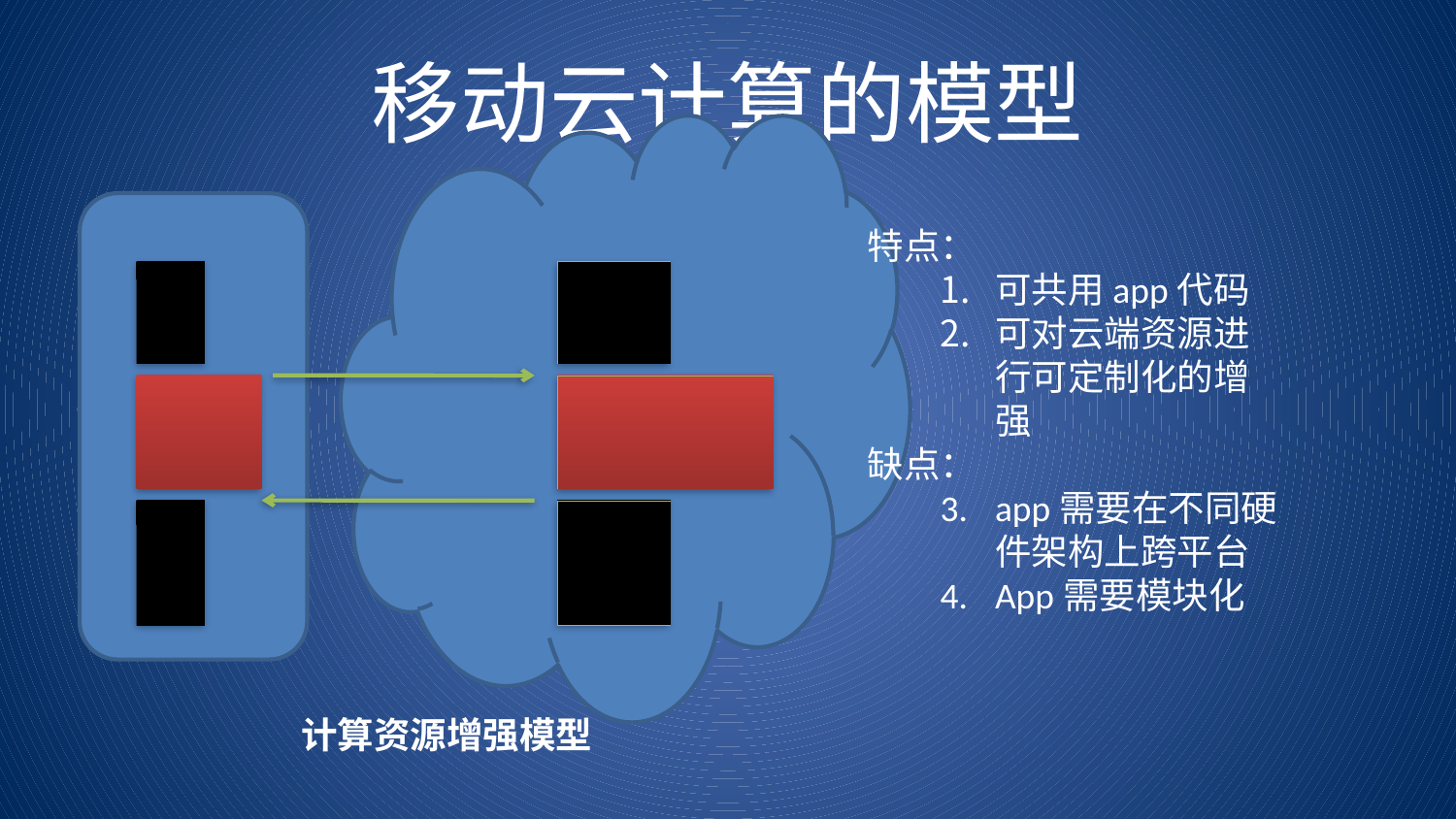

# 移动云计算的模型

特点：
可共用app代码
可对云端资源进行可定制化的增强
缺点：
app需要在不同硬件架构上跨平台
App需要模块化

计算资源增强模型